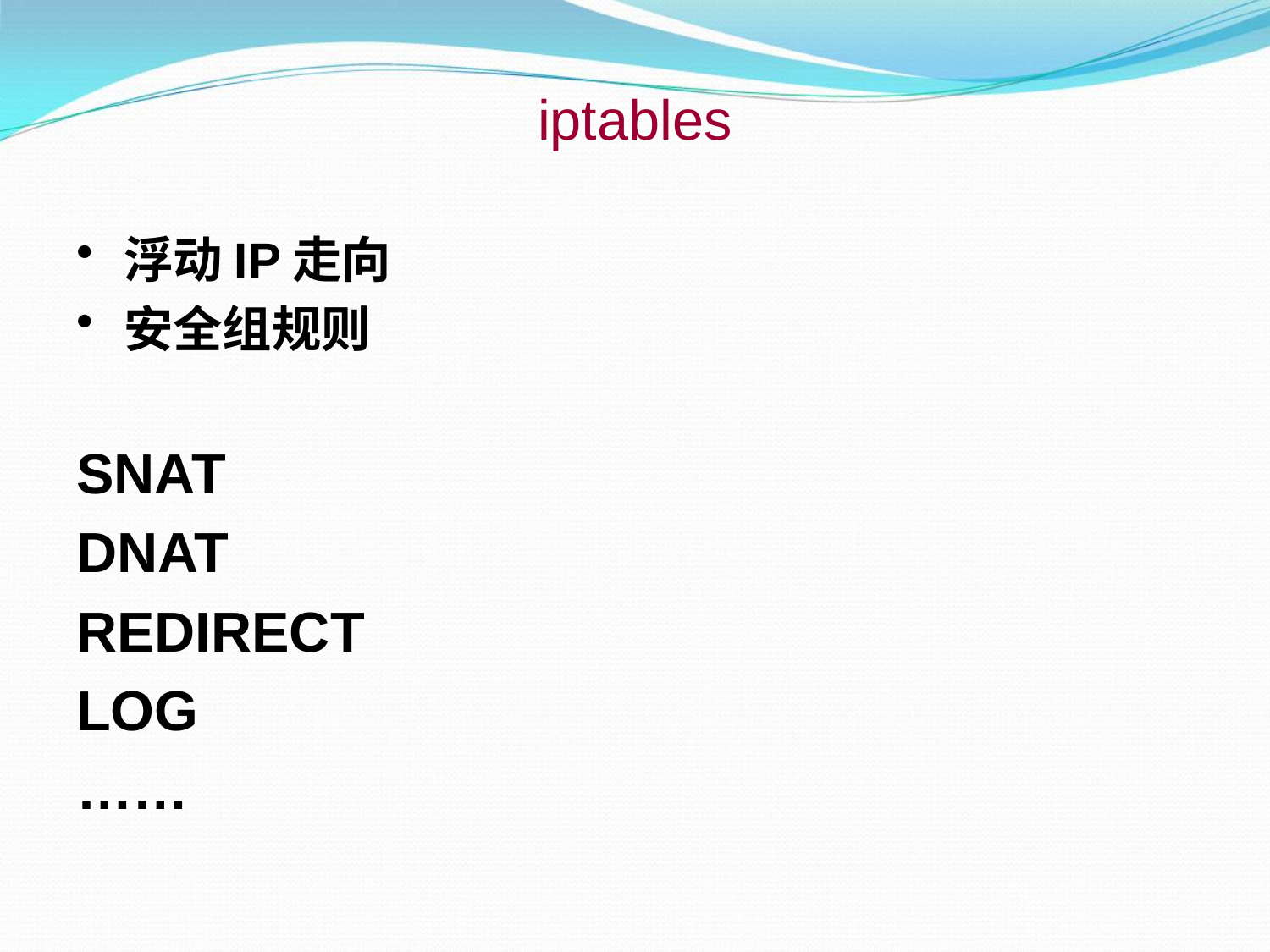

# iptables
浮动IP走向
安全组规则

SNAT
DNAT
REDIRECT
LOG
……